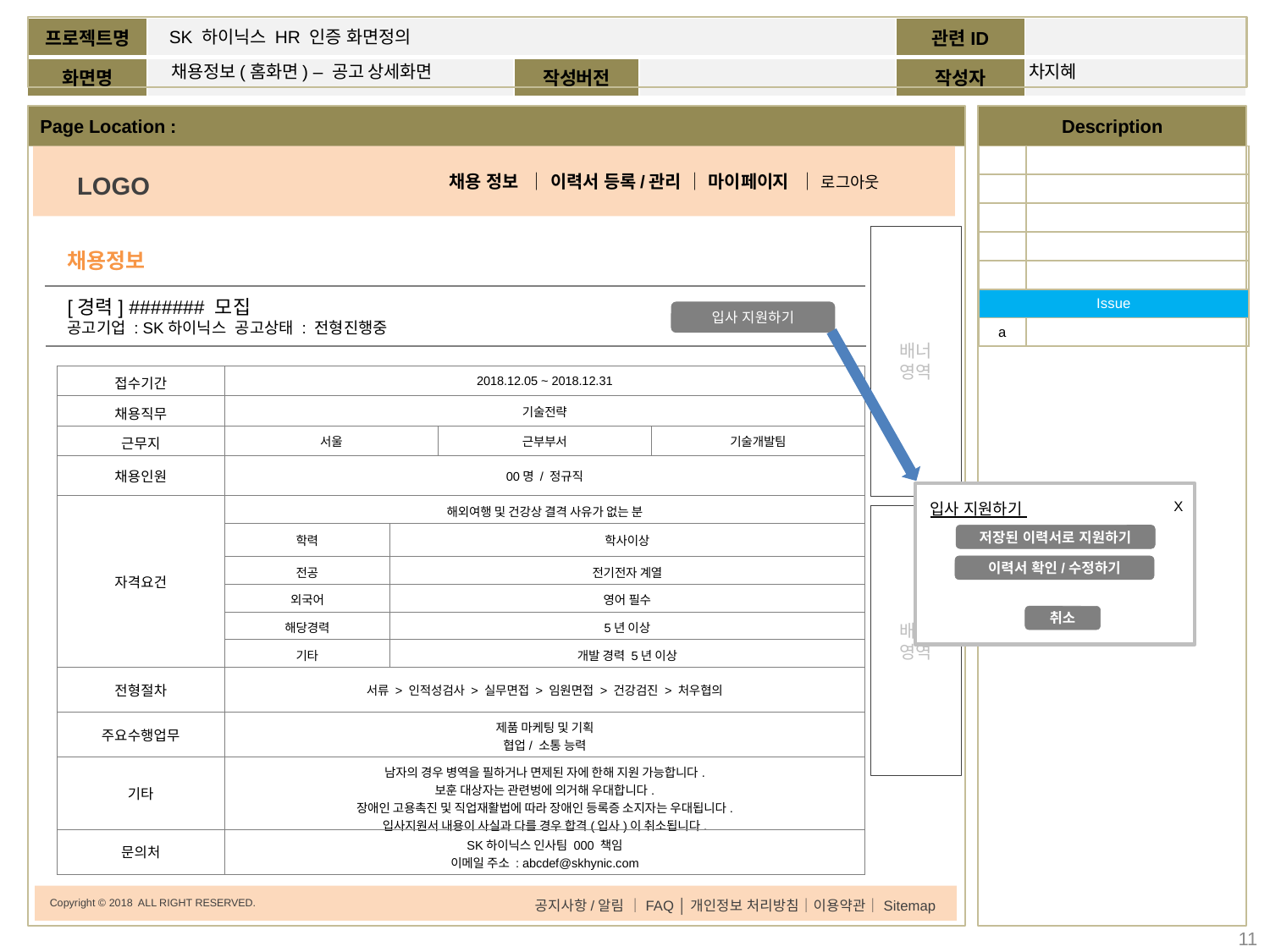

SK 하이닉스 HR 인증 화면정의
채용정보(홈화면) – 공고 상세화면
차지혜
|  |  |
| --- | --- |
|  |  |
|  |  |
|  |  |
|  |  |
| Issue |  |
| a |  |

LOGO
채용 정보  │ 이력서 등록/관리 │ 마이페이지  │ 로그아웃
배너
영역
채용정보
[경력] ####### 모집
공고기업 : SK하이닉스  공고상태 : 전형진행중
입사 지원하기

| 접수기간 | 2018.12.05 ~ 2018.12.31 |  |  |  |
| --- | --- | --- | --- | --- |
| 채용직무 | 기술전략 |  |  |  |
| 근무지 | 서울 |  | 근부부서 | 기술개발팀 |
| 채용인원 | 00명 / 정규직 |  |  |  |
| 자격요건 | 해외여행 및 건강상 결격 사유가 없는 분 |  |  |  |
|  | 학력 | 학사이상 |  |  |
|  | 전공 | 전기전자 계열 |  |  |
|  | 외국어 | 영어 필수 |  |  |
|  | 해당경력 | 5년 이상 |  |  |
|  | 기타 | 개발 경력 5년 이상 |  |  |
| 전형절차 | 서류 > 인적성검사 > 실무면접 > 임원면접 > 건강검진 > 처우협의 |  |  |  |
| 주요수행업무 | 제품 마케팅 및 기획 협업/ 소통 능력 |  |  |  |
| 기타 | 남자의 경우 병역을 필하거나 면제된 자에 한해 지원 가능합니다. 보훈 대상자는 관련벙에 의거해 우대합니다. 장애인 고용촉진 및 직업재활법에 따라 장애인 등록증 소지자는 우대됩니다. 입사지원서 내용이 사실과 다를 경우 합격(입사)이 취소됩니다. |  |  |  |
| 문의처 | SK하이닉스 인사팀 000 책임 이메일 주소 : abcdef@skhynic.com |  |  |  |
X

입사 지원하기
저장된 이력서로 지원하기
이력서 확인/수정하기
취소
배너
영역

Copyright © 2018  ALL RIGHT RESERVED.
공지사항/알림 │FAQ │개인정보 처리방침│이용약관│Sitemap
11